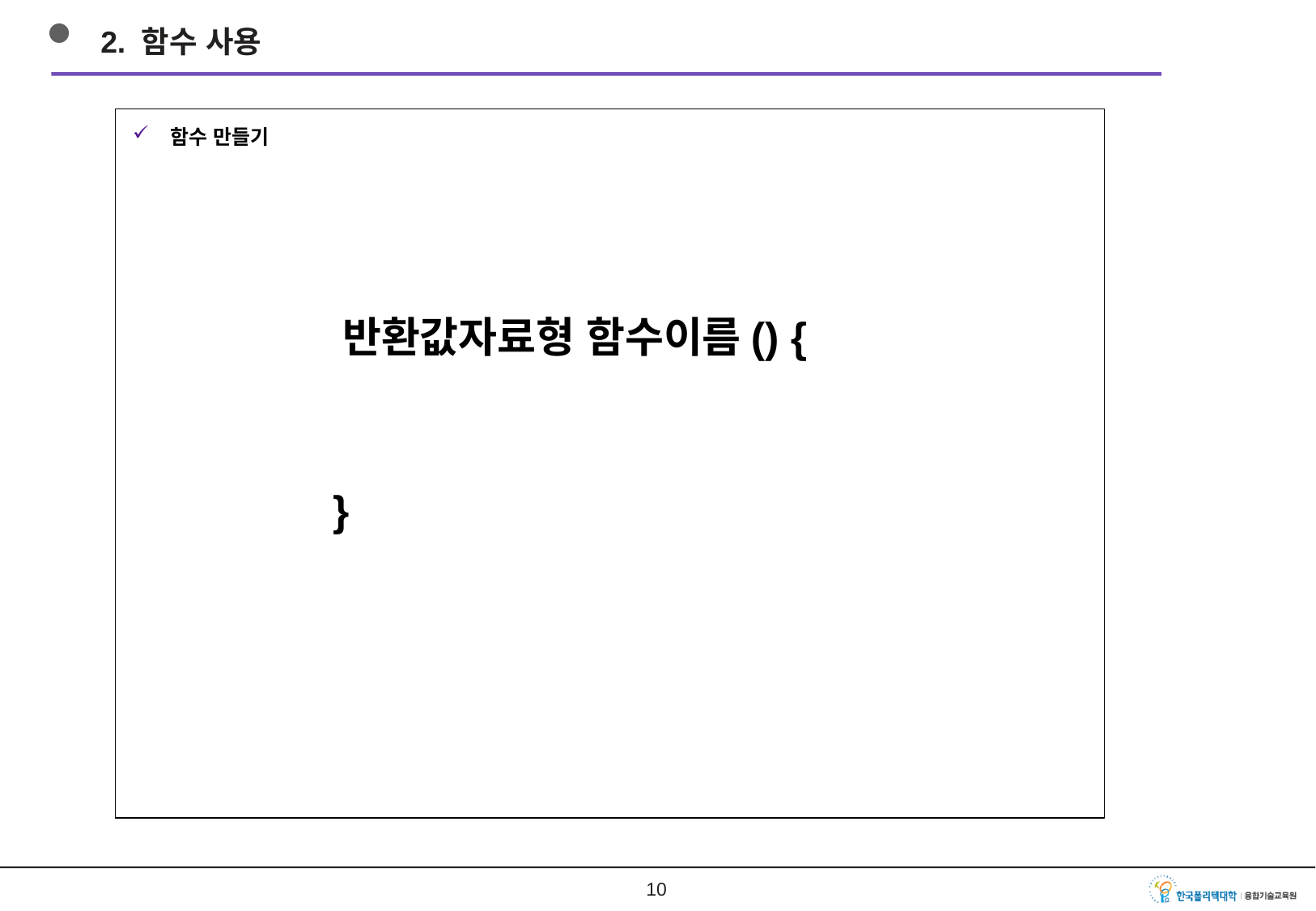

2. 함수 사용
함수 만들기

 반환값자료형 함수이름() {

 }
10